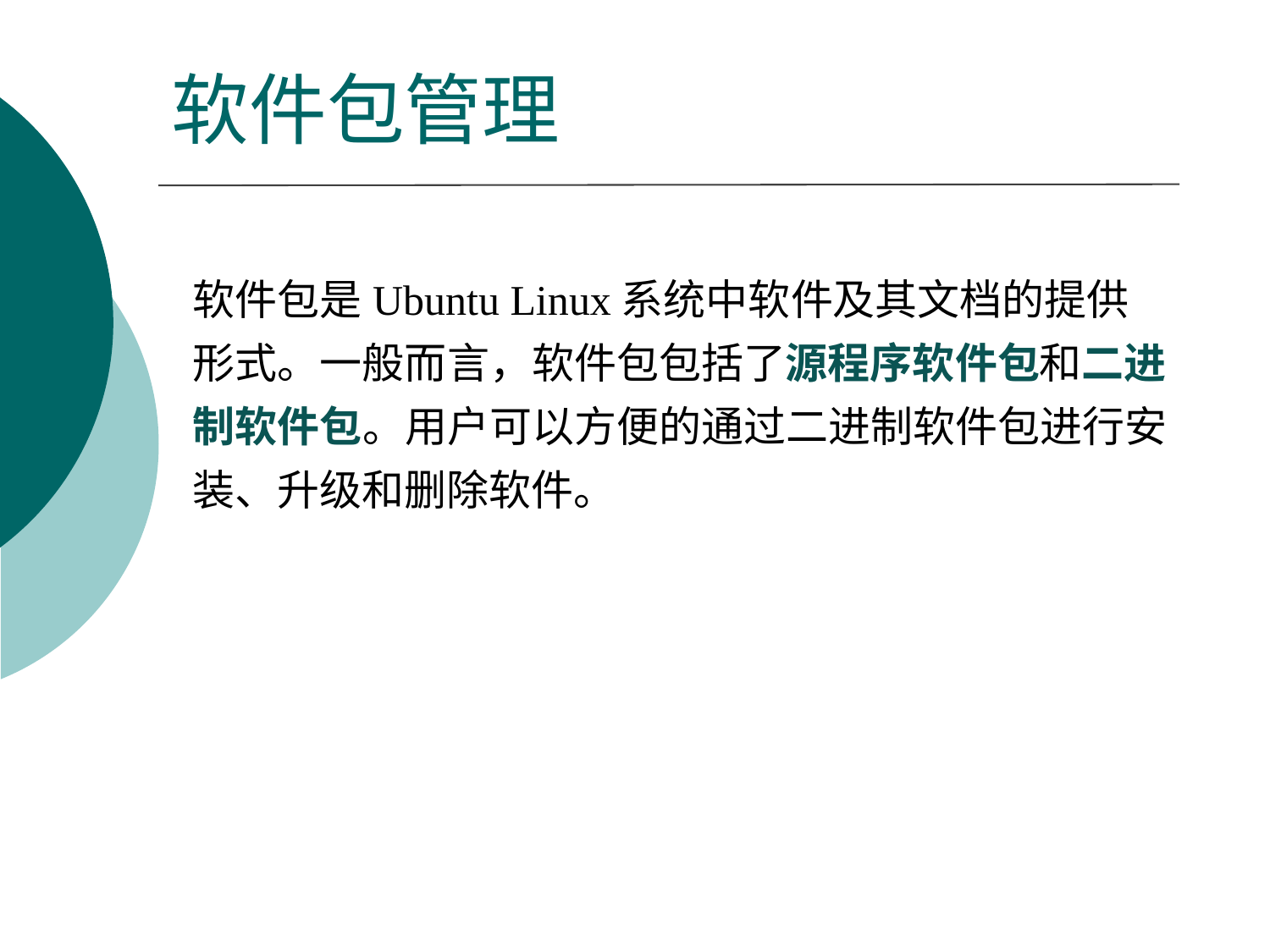

# 软件包管理
软件包是Ubuntu Linux系统中软件及其文档的提供形式。一般而言，软件包包括了源程序软件包和二进制软件包。用户可以方便的通过二进制软件包进行安装、升级和删除软件。